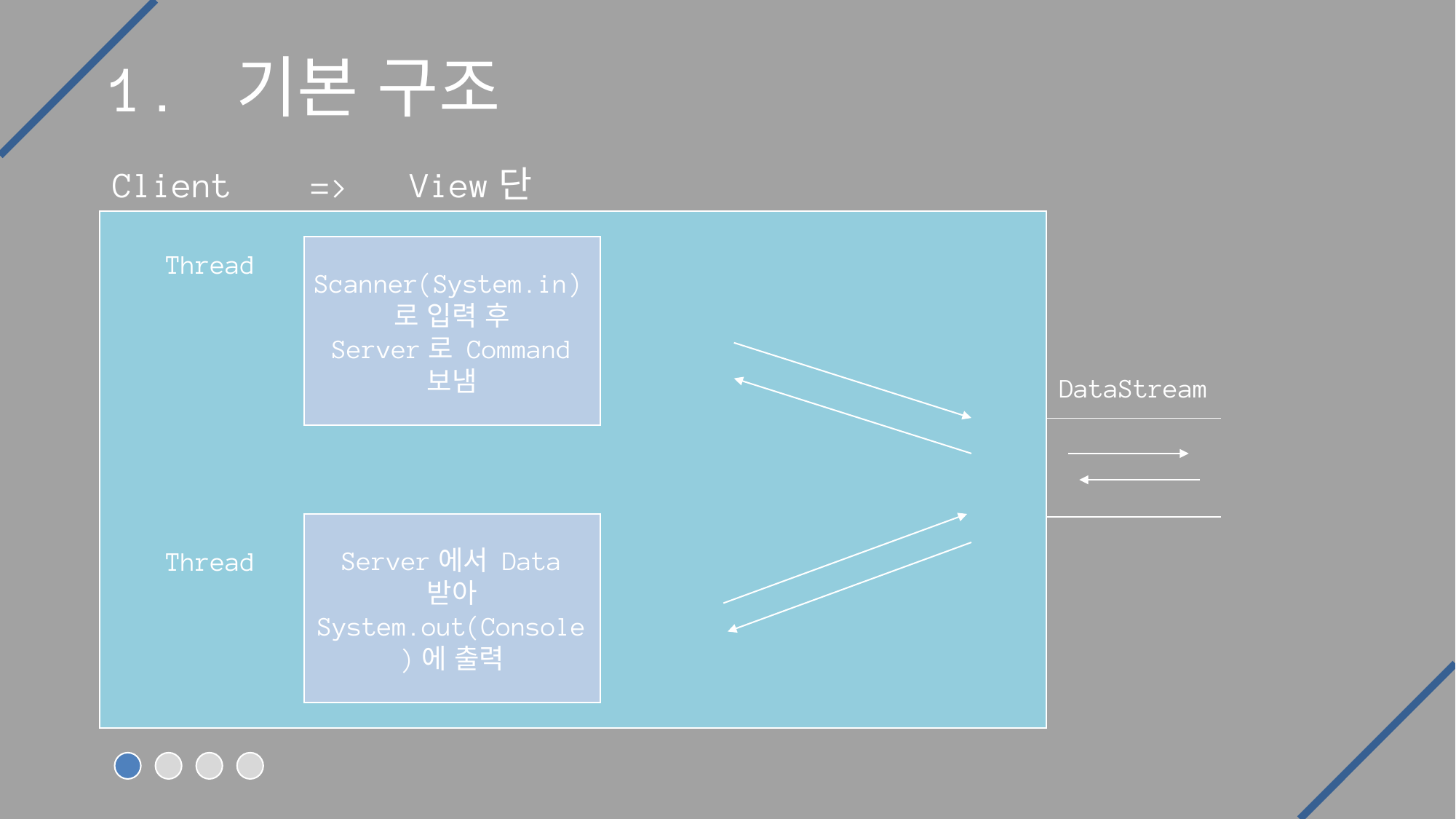

# 1. 기본 구조
Client    =>   View단

Scanner(System.in)로 입력 후
Server로 Command 보냄
Thread
DataStream
Server에서 Data 받아
System.out(Console)에 출력
Thread